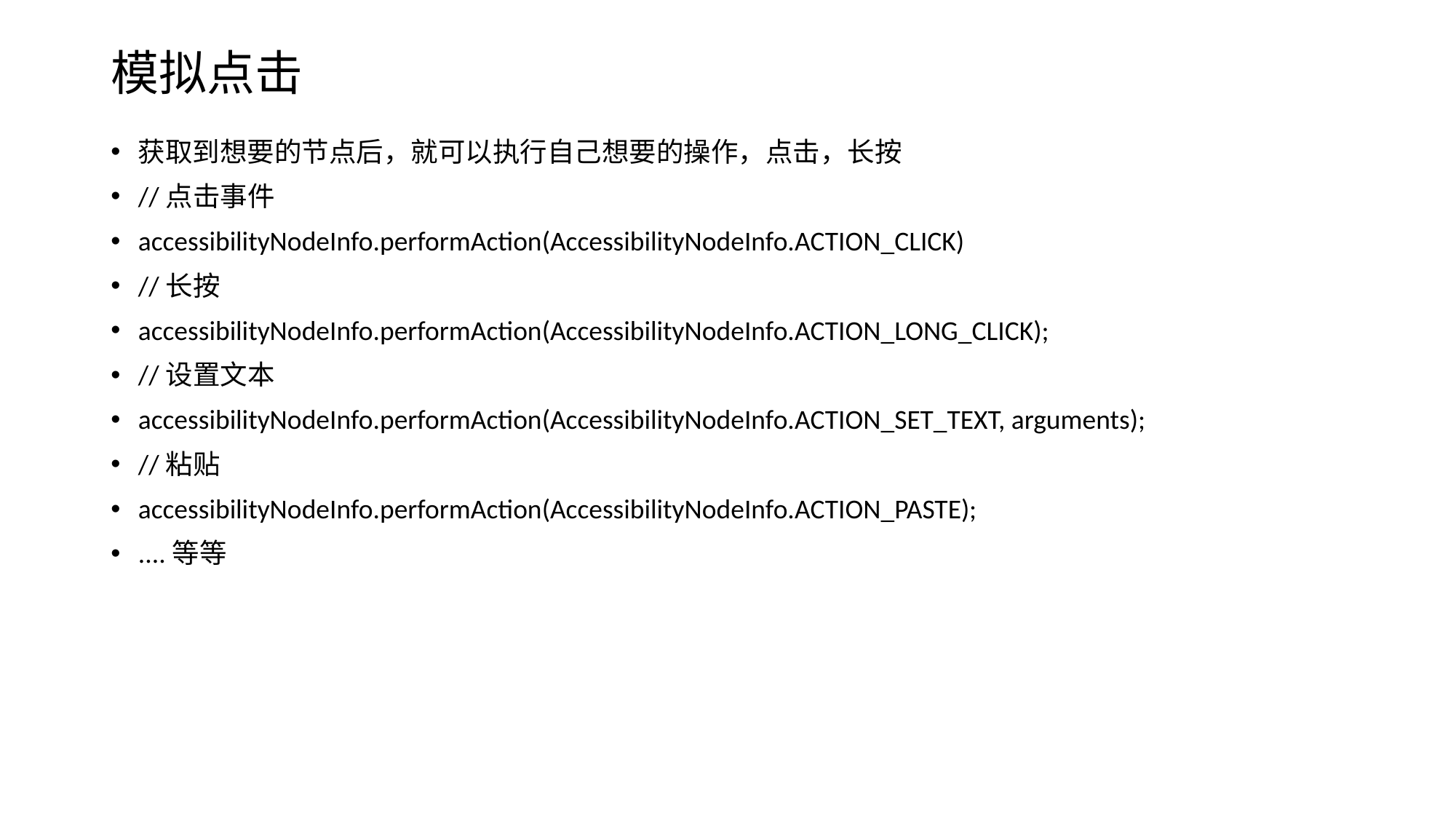

# 模拟点击
获取到想要的节点后，就可以执行自己想要的操作，点击，长按
//点击事件
accessibilityNodeInfo.performAction(AccessibilityNodeInfo.ACTION_CLICK)
//长按
accessibilityNodeInfo.performAction(AccessibilityNodeInfo.ACTION_LONG_CLICK);
//设置文本
accessibilityNodeInfo.performAction(AccessibilityNodeInfo.ACTION_SET_TEXT, arguments);
//粘贴
accessibilityNodeInfo.performAction(AccessibilityNodeInfo.ACTION_PASTE);
....等等